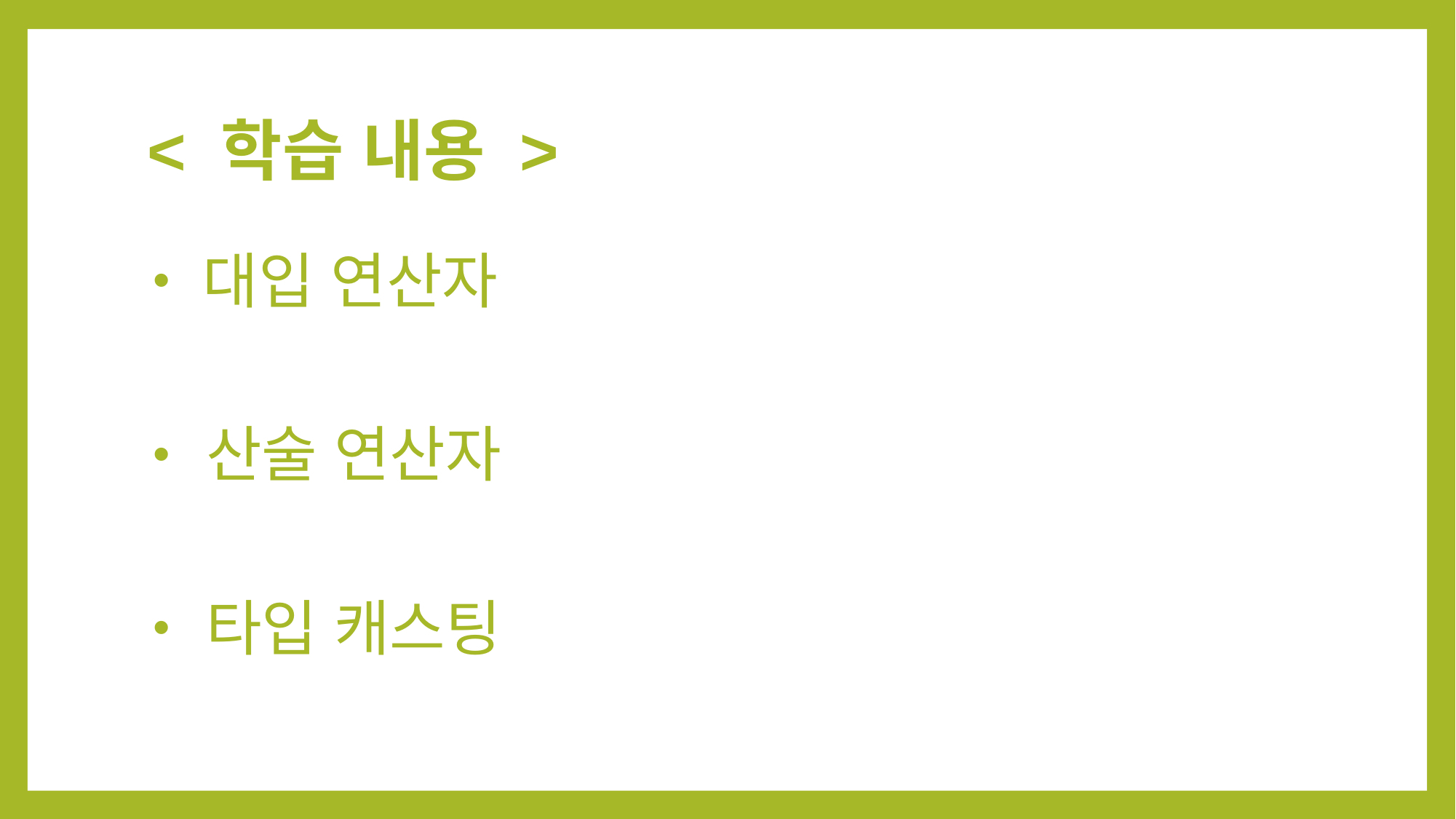

# < 학습 내용 >
 대입 연산자

 산술 연산자

 타입 캐스팅